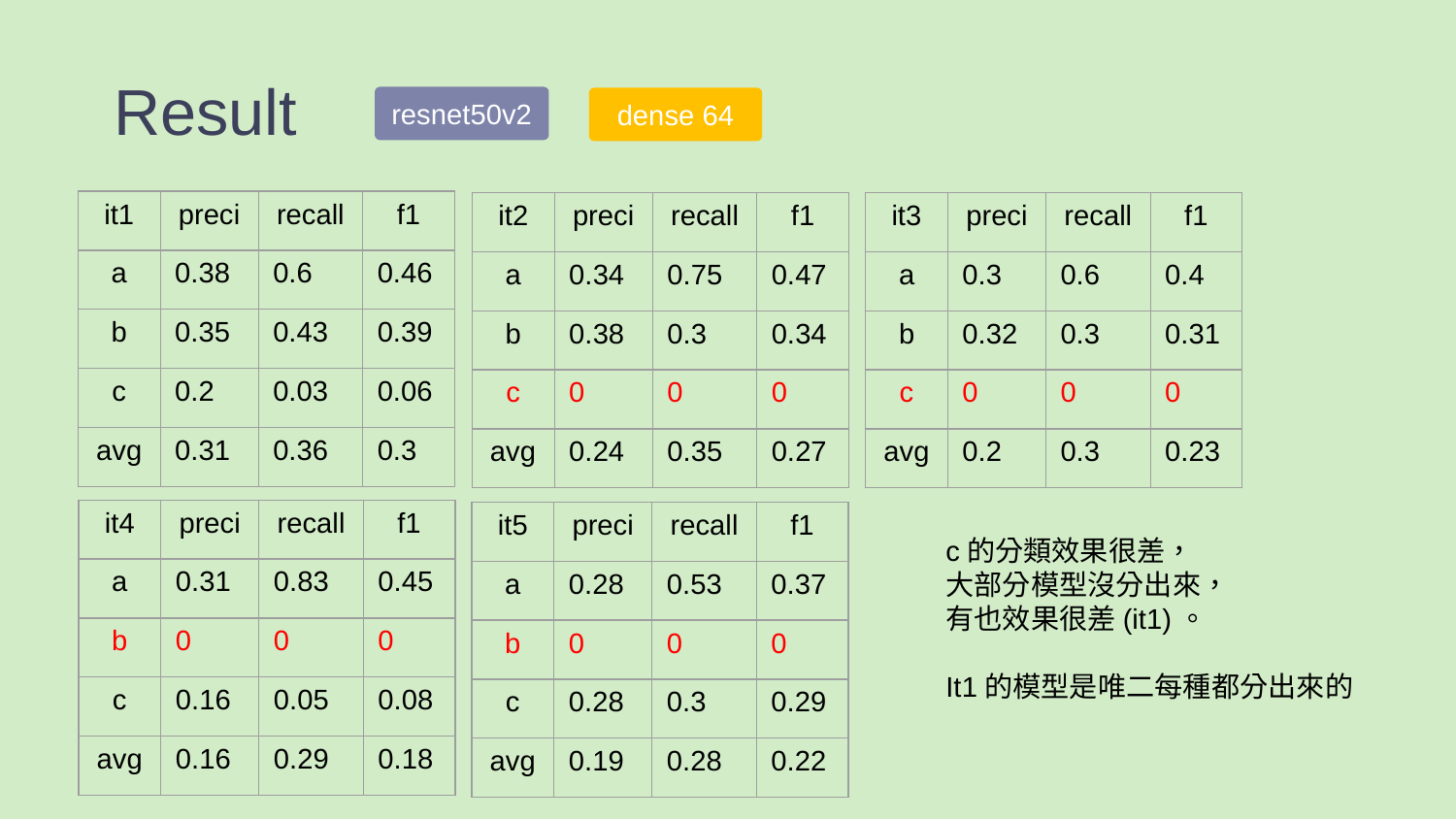

# Result
resnet50v2
dense 64
| it1 | preci | recall | f1 |
| --- | --- | --- | --- |
| a | 0.38 | 0.6 | 0.46 |
| b | 0.35 | 0.43 | 0.39 |
| c | 0.2 | 0.03 | 0.06 |
| avg | 0.31 | 0.36 | 0.3 |
| it2 | preci | recall | f1 |
| --- | --- | --- | --- |
| a | 0.34 | 0.75 | 0.47 |
| b | 0.38 | 0.3 | 0.34 |
| c | 0 | 0 | 0 |
| avg | 0.24 | 0.35 | 0.27 |
| it3 | preci | recall | f1 |
| --- | --- | --- | --- |
| a | 0.3 | 0.6 | 0.4 |
| b | 0.32 | 0.3 | 0.31 |
| c | 0 | 0 | 0 |
| avg | 0.2 | 0.3 | 0.23 |
| it4 | preci | recall | f1 |
| --- | --- | --- | --- |
| a | 0.31 | 0.83 | 0.45 |
| b | 0 | 0 | 0 |
| c | 0.16 | 0.05 | 0.08 |
| avg | 0.16 | 0.29 | 0.18 |
| it5 | preci | recall | f1 |
| --- | --- | --- | --- |
| a | 0.28 | 0.53 | 0.37 |
| b | 0 | 0 | 0 |
| c | 0.28 | 0.3 | 0.29 |
| avg | 0.19 | 0.28 | 0.22 |
c的分類效果很差，
大部分模型沒分出來，
有也效果很差(it1)。

It1的模型是唯二每種都分出來的